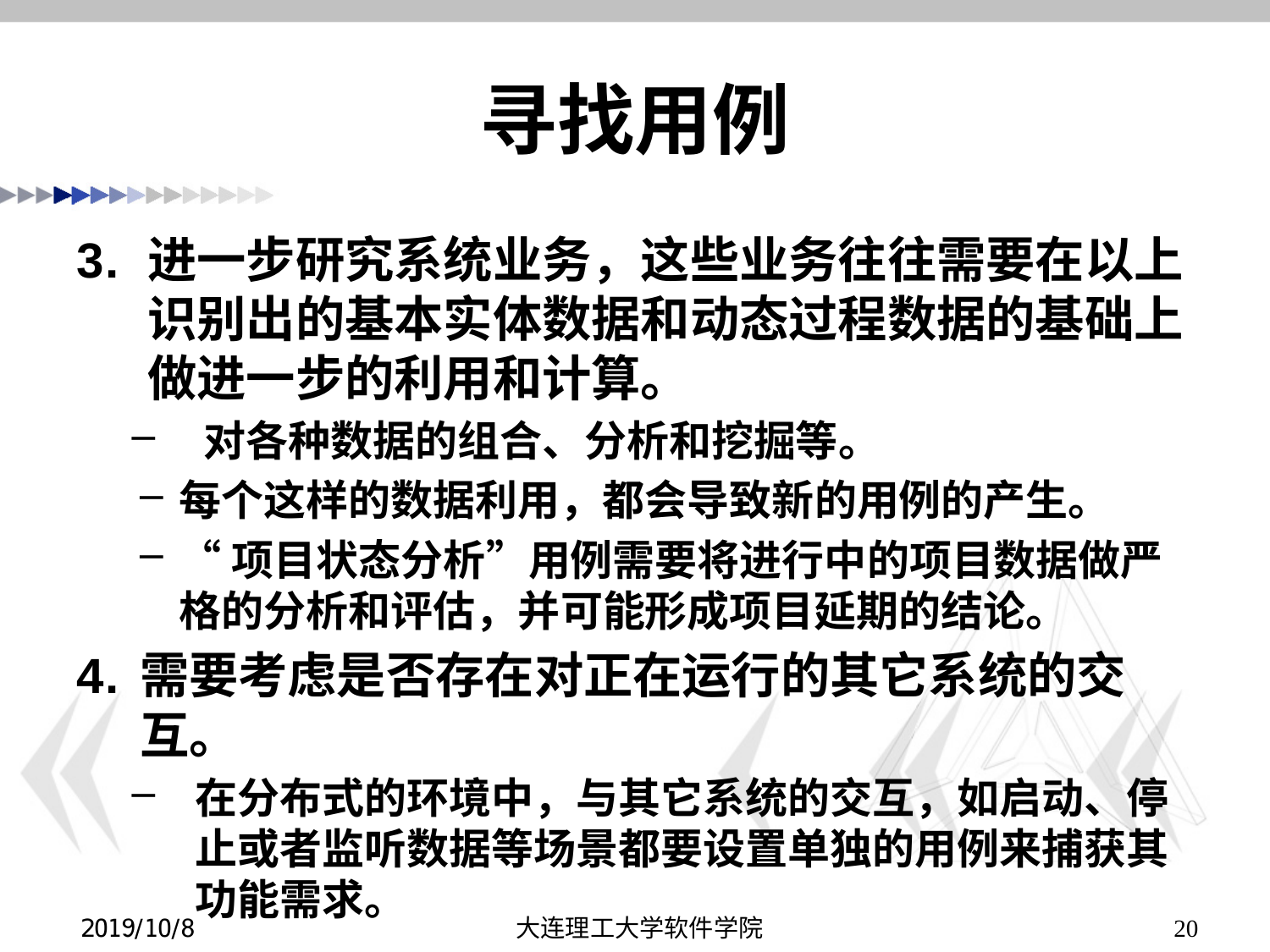

# 寻找用例
进一步研究系统业务，这些业务往往需要在以上识别出的基本实体数据和动态过程数据的基础上做进一步的利用和计算。
对各种数据的组合、分析和挖掘等。
每个这样的数据利用，都会导致新的用例的产生。
“项目状态分析”用例需要将进行中的项目数据做严格的分析和评估，并可能形成项目延期的结论。
需要考虑是否存在对正在运行的其它系统的交互。
在分布式的环境中，与其它系统的交互，如启动、停止或者监听数据等场景都要设置单独的用例来捕获其功能需求。

2019/10/8
大连理工大学软件学院
20